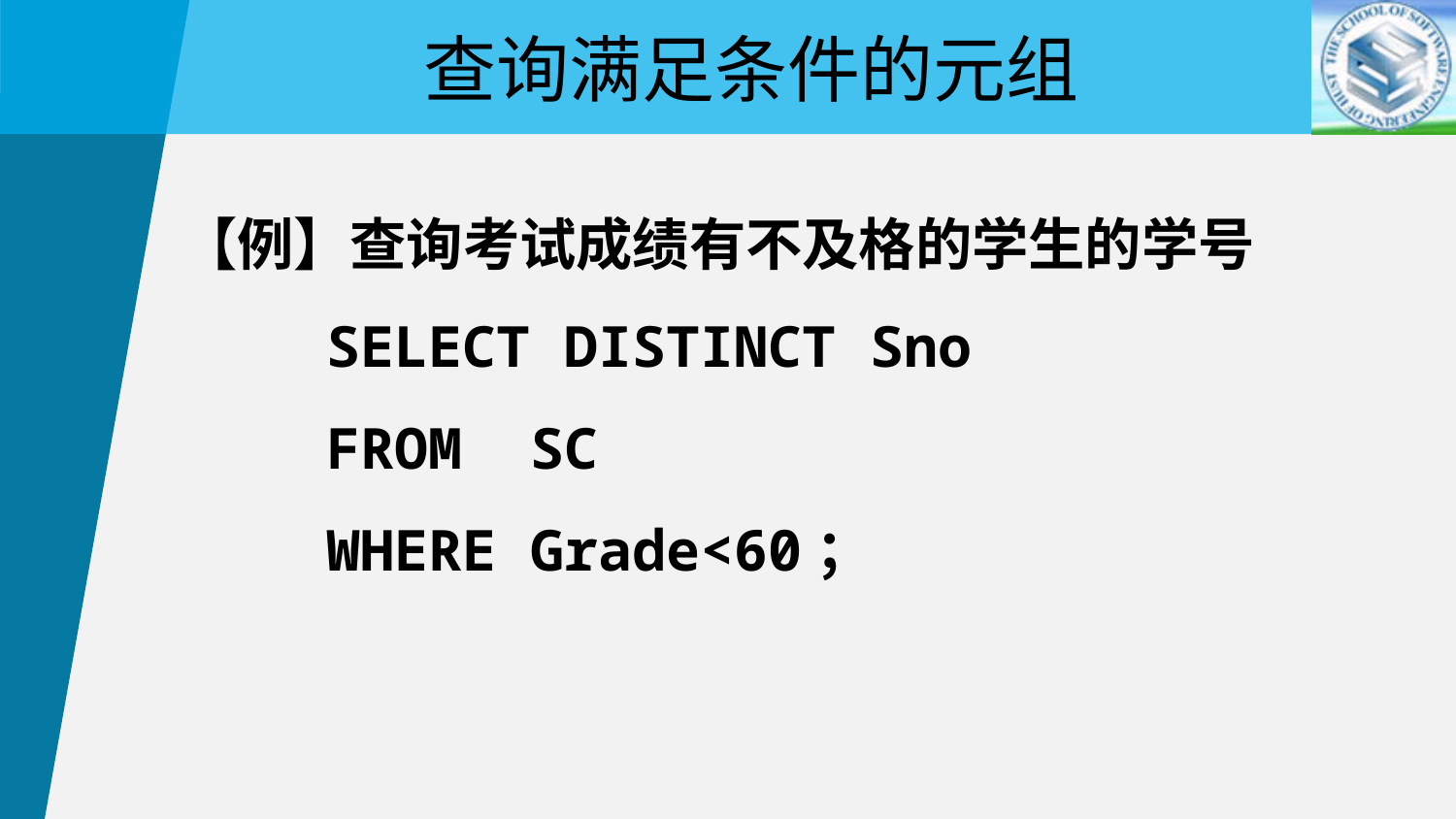

查询满足条件的元组
【例】查询考试成绩有不及格的学生的学号
SELECT DISTINCT Sno
FROM  SC
WHERE Grade<60；